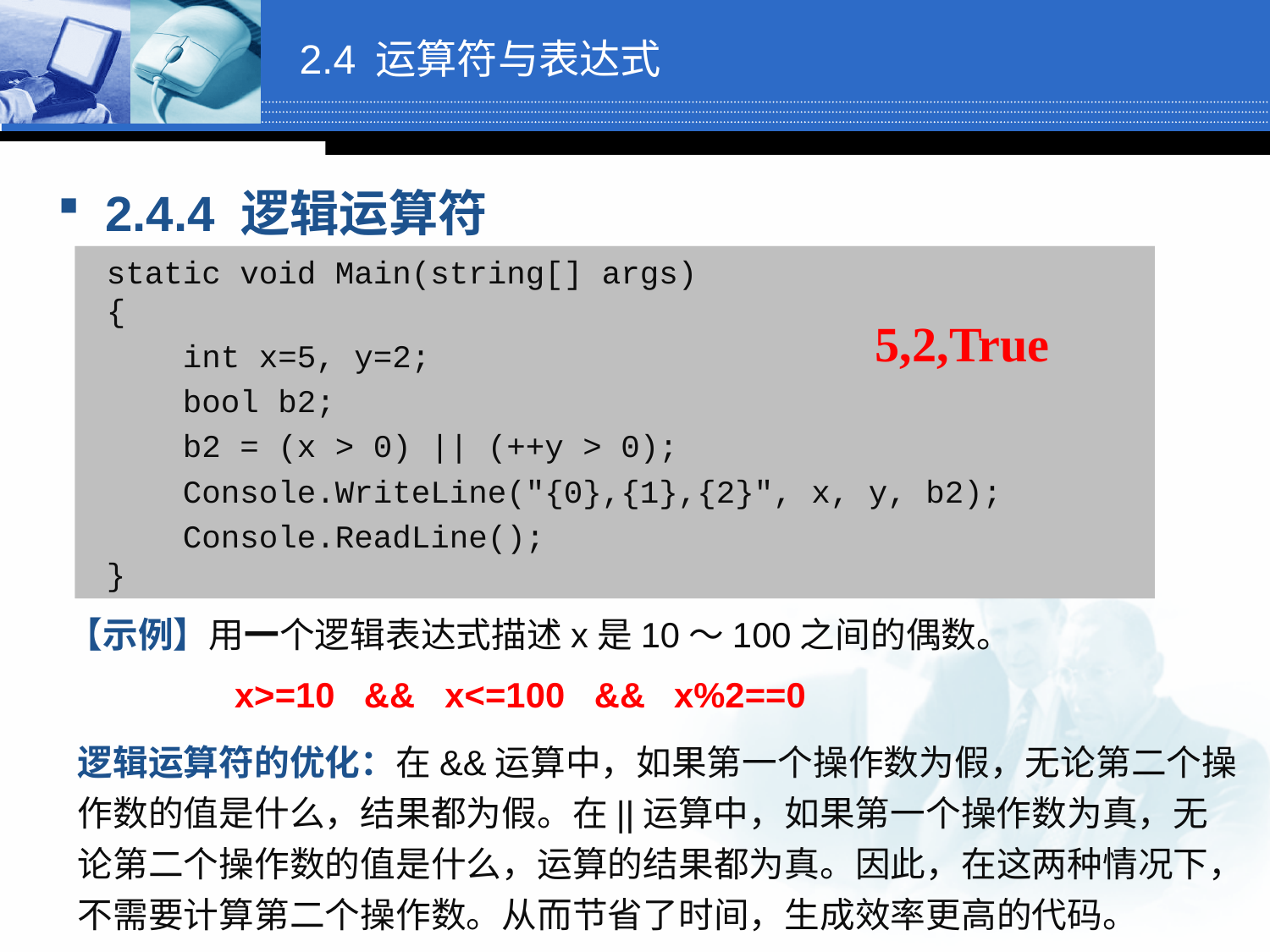

# 2.4 运算符与表达式
2.4.4 逻辑运算符
 static void Main(string[] args)
 {
     int x = 4, y = 6;
     bool b1;
     b1 = (x > 10) && (++y > 10);
     Console.WriteLine("x={0},y={1},b1={2}", x, y, b1);
     Console.ReadLine();
 }
 static void Main(string[] args)
 {
     int x=5, y=2;
     bool b2;
     b2 = (x > 0) || (++y > 0);
     Console.WriteLine("{0},{1},{2}", x, y, b2);
     Console.ReadLine();
 }
C#提供了三种逻辑操作符。
&&（逻辑与）：操作符两侧的表达式都为真，结果就为真。
||（逻辑或）：操作符两侧的表达式只要有一个为真，结果就为真。
!（逻辑非）：一元运算符，对操作数取反。
x=4,y=6,b1=False
5,2,True
优先级：!   &&   ||
【示例】用一个逻辑表达式描述x是10～100之间的偶数。
x>=10
 &&
x<=100
 &&
x%2==0
逻辑运算符的优化：在&&运算中，如果第一个操作数为假，无论第二个操作数的值是什么，结果都为假。在||运算中，如果第一个操作数为真，无论第二个操作数的值是什么，运算的结果都为真。因此，在这两种情况下，不需要计算第二个操作数。从而节省了时间，生成效率更高的代码。